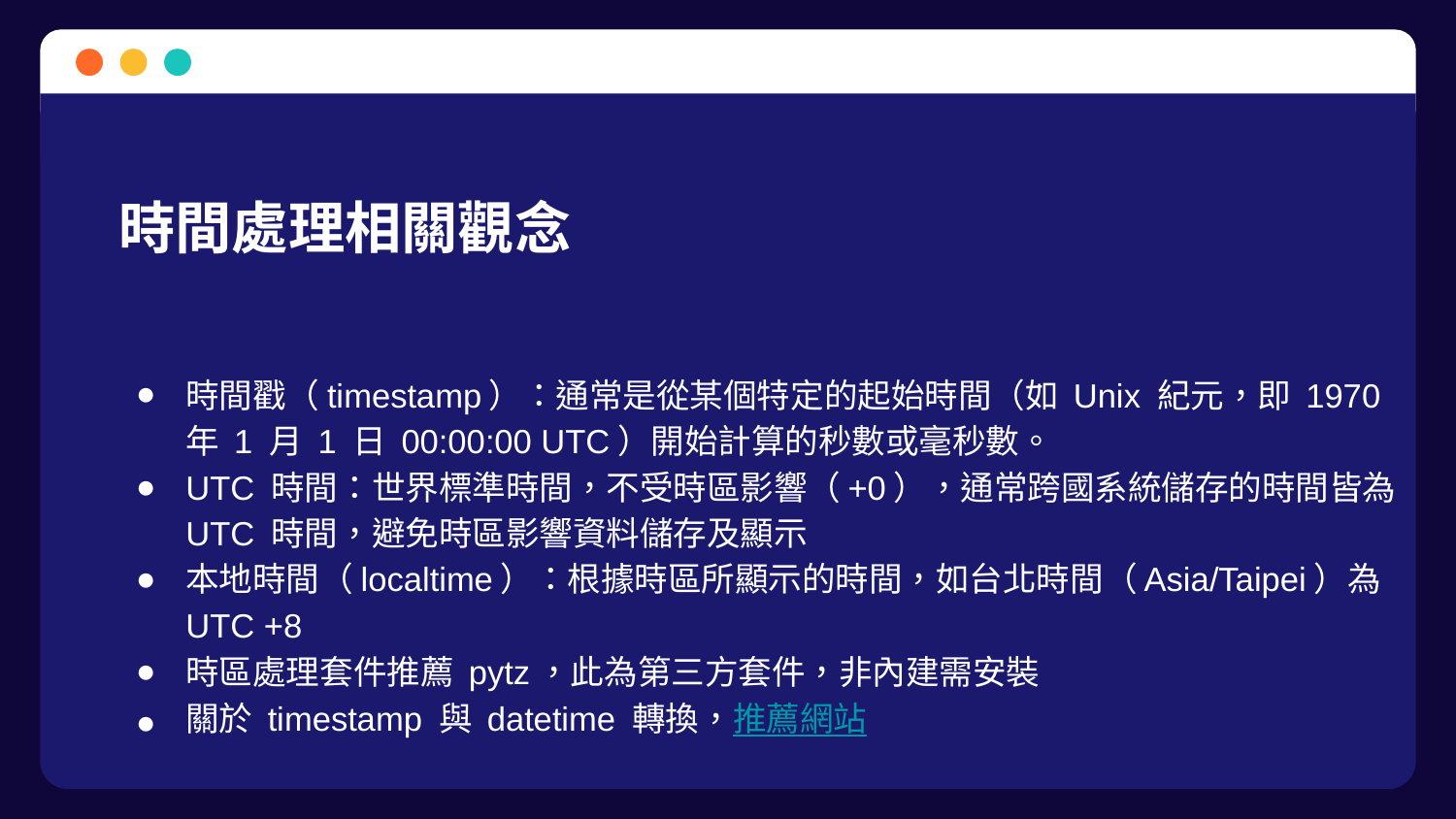

# 時間處理相關觀念
時間戳（timestamp）：通常是從某個特定的起始時間（如 Unix 紀元，即 1970 年 1 月 1 日 00:00:00 UTC）開始計算的秒數或毫秒數。
UTC 時間：世界標準時間，不受時區影響（+0），通常跨國系統儲存的時間皆為 UTC 時間，避免時區影響資料儲存及顯示
本地時間（localtime）：根據時區所顯示的時間，如台北時間（Asia/Taipei）為 UTC +8
時區處理套件推薦 pytz，此為第三方套件，非內建需安裝
關於 timestamp 與 datetime 轉換，推薦網站